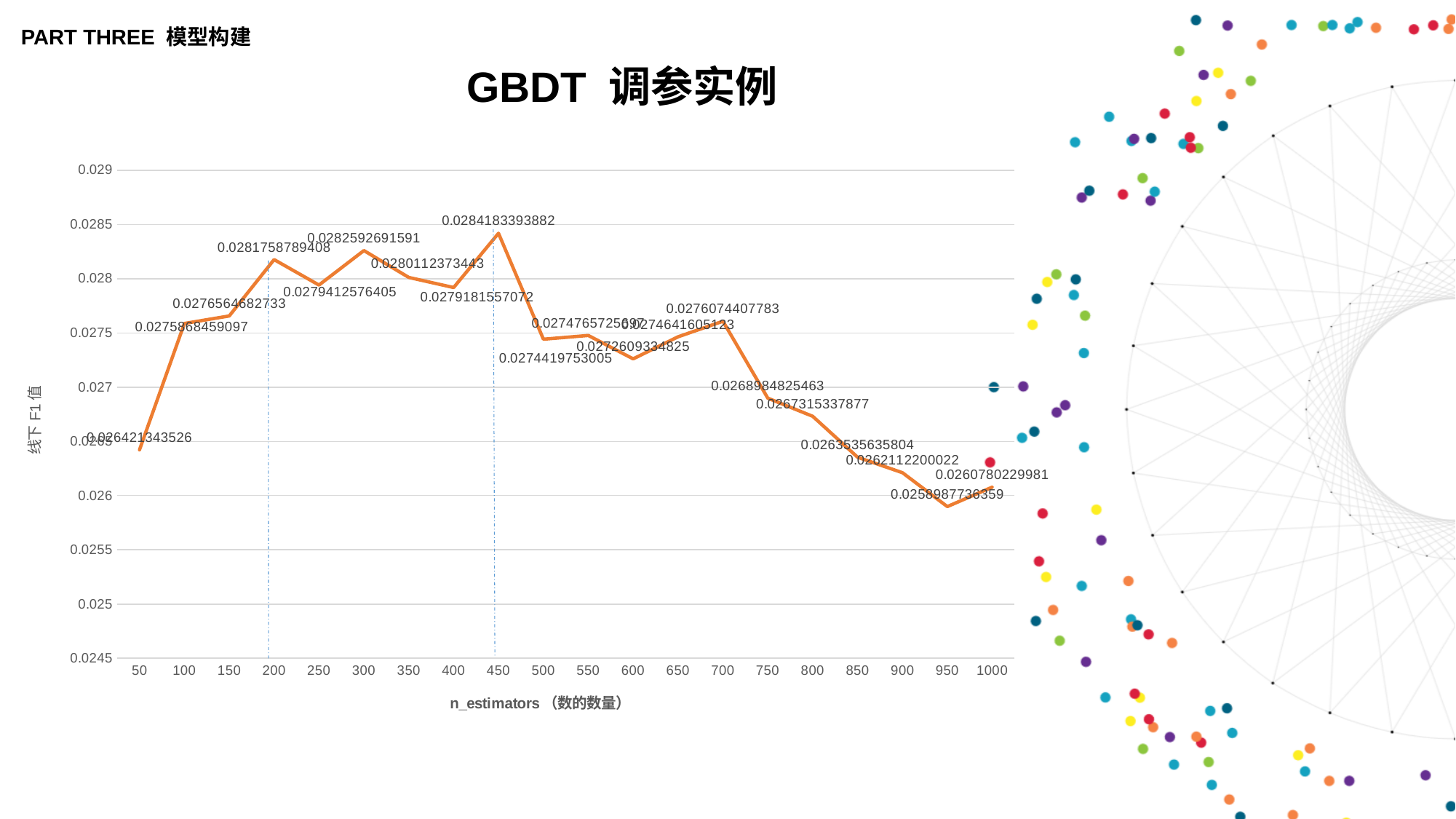

PART THREE 模型构建
GBDT 调参实例

### Chart

| Category |  |
|---|---|
| 50.0 | 0.026421343526 |
| 100.0 | 0.0275868459097 |
| 150.0 | 0.0276564682733 |
| 200.0 | 0.0281758789408 |
| 250.0 | 0.0279412576405 |
| 300.0 | 0.0282592691591 |
| 350.0 | 0.0280112373443 |
| 400.0 | 0.0279181557072 |
| 450.0 | 0.0284183393882 |
| 500.0 | 0.0274419753005 |
| 550.0 | 0.0274765725697 |
| 600.0 | 0.0272609334825 |
| 650.0 | 0.0274641605123 |
| 700.0 | 0.0276074407783 |
| 750.0 | 0.0268984825463 |
| 800.0 | 0.0267315337877 |
| 850.0 | 0.0263535635804 |
| 900.0 | 0.0262112200022 |
| 950.0 | 0.0258987736359 |
| 1000.0 | 0.0260780229981 |